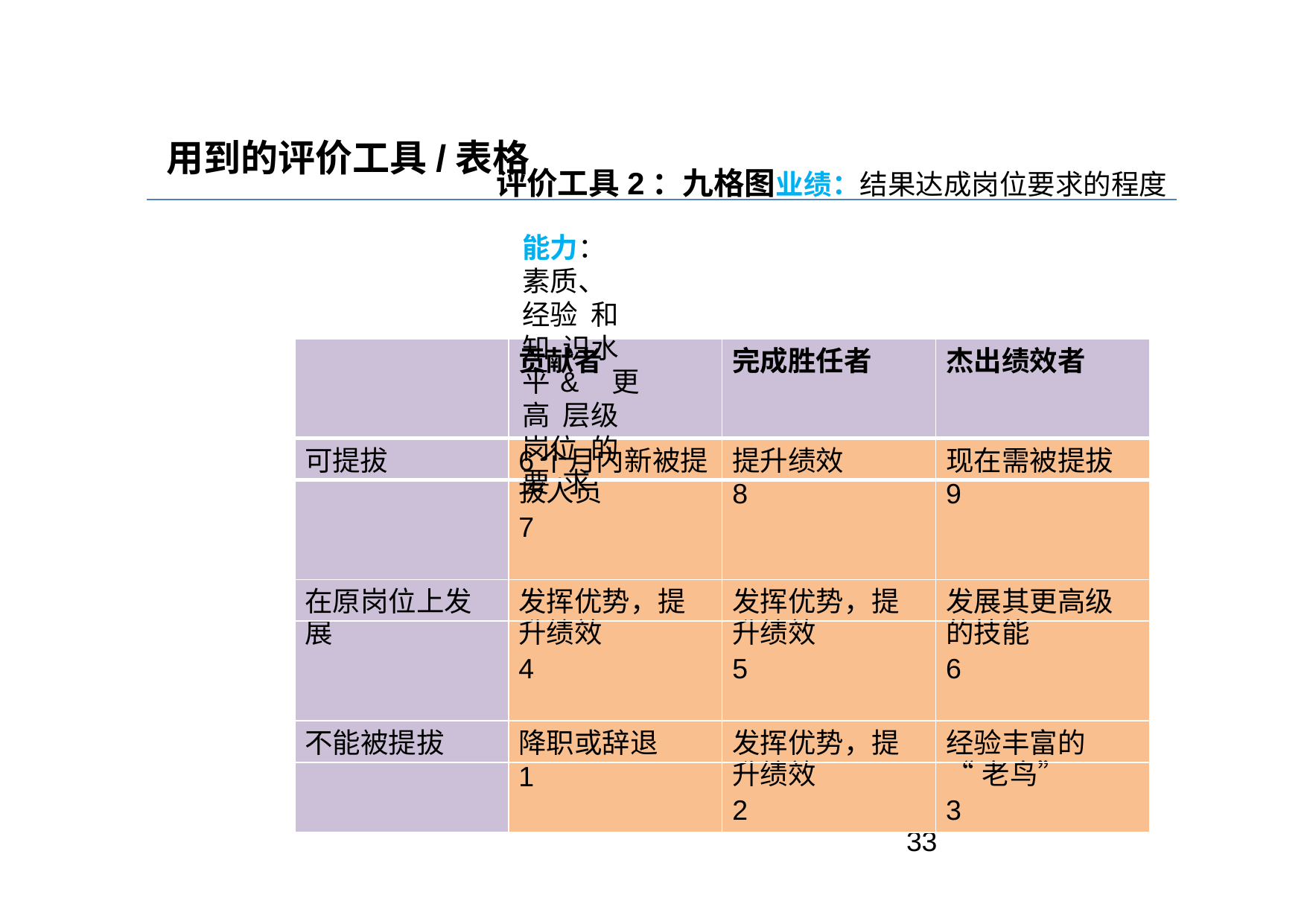

# 用到的评价工具/表格
评价工具2：九格图业绩：结果达成岗位要求的程度

能力：  素质、  经验  和知  识水  平&  更高  层级  岗位  的要  求

|  | 贡献者 | 完成胜任者 | 杰出绩效者 |
| --- | --- | --- | --- |
| 可提拔 | 6个月内新被提 | 提升绩效 | 现在需被提拔 |
|  | 拔人员 | 8 | 9 |
|  | 7 |  |  |
| 在原岗位上发 | 发挥优势，提 | 发挥优势，提 | 发展其更高级 |
| 展 | 升绩效 | 升绩效 | 的技能 |
|  | 4 | 5 | 6 |
| 不能被提拔 | 降职或辞退 | 发挥优势，提 | 经验丰富的 |
|  | 1 | 升绩效 | “老鸟” |
|  |  | 2 | 3 |
33